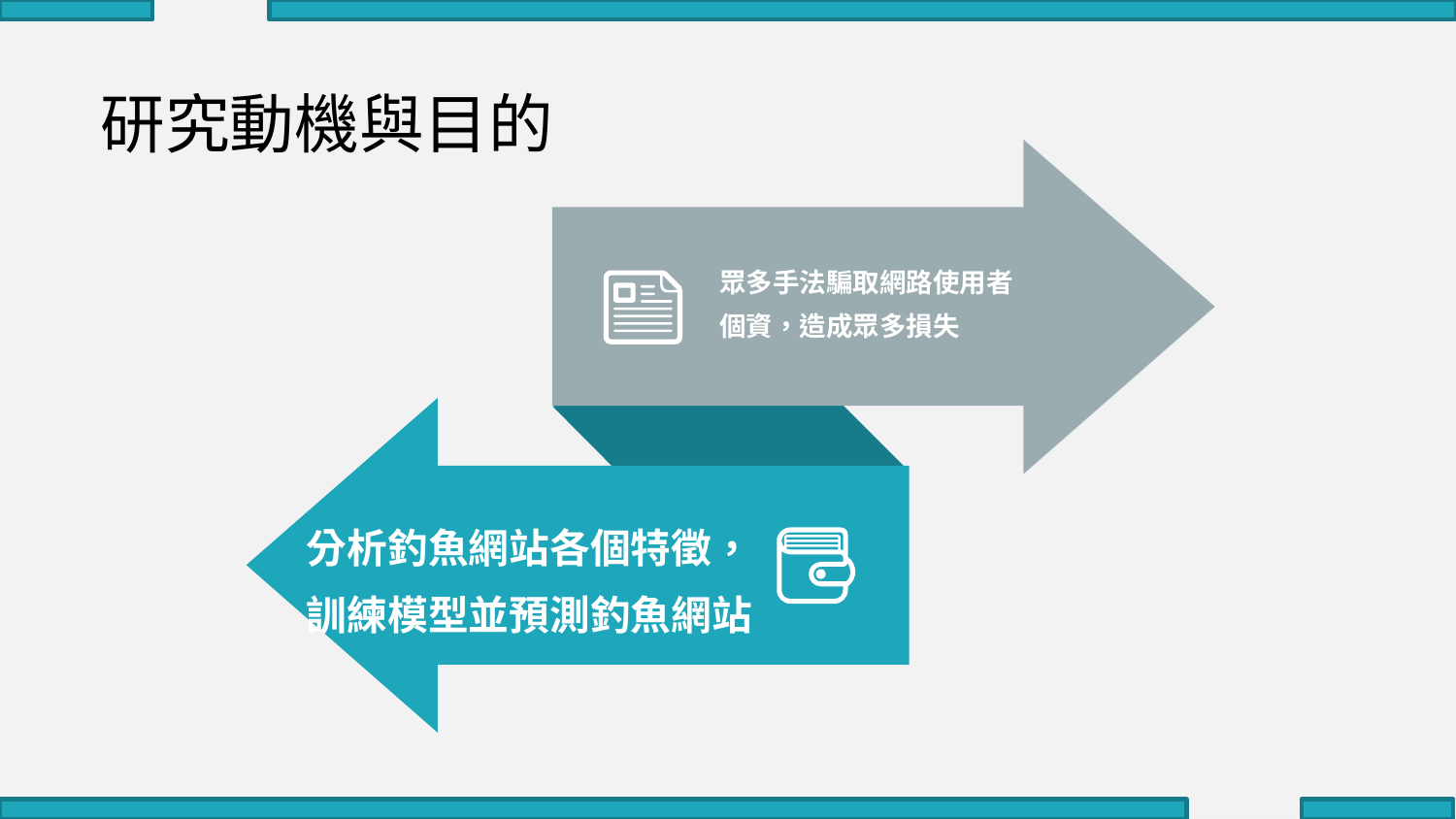

研究動機與目的

v
眾多手法騙取網路使用者
個資，造成眾多損失

分析釣魚網站各個特徵，
訓練模型並預測釣魚網站